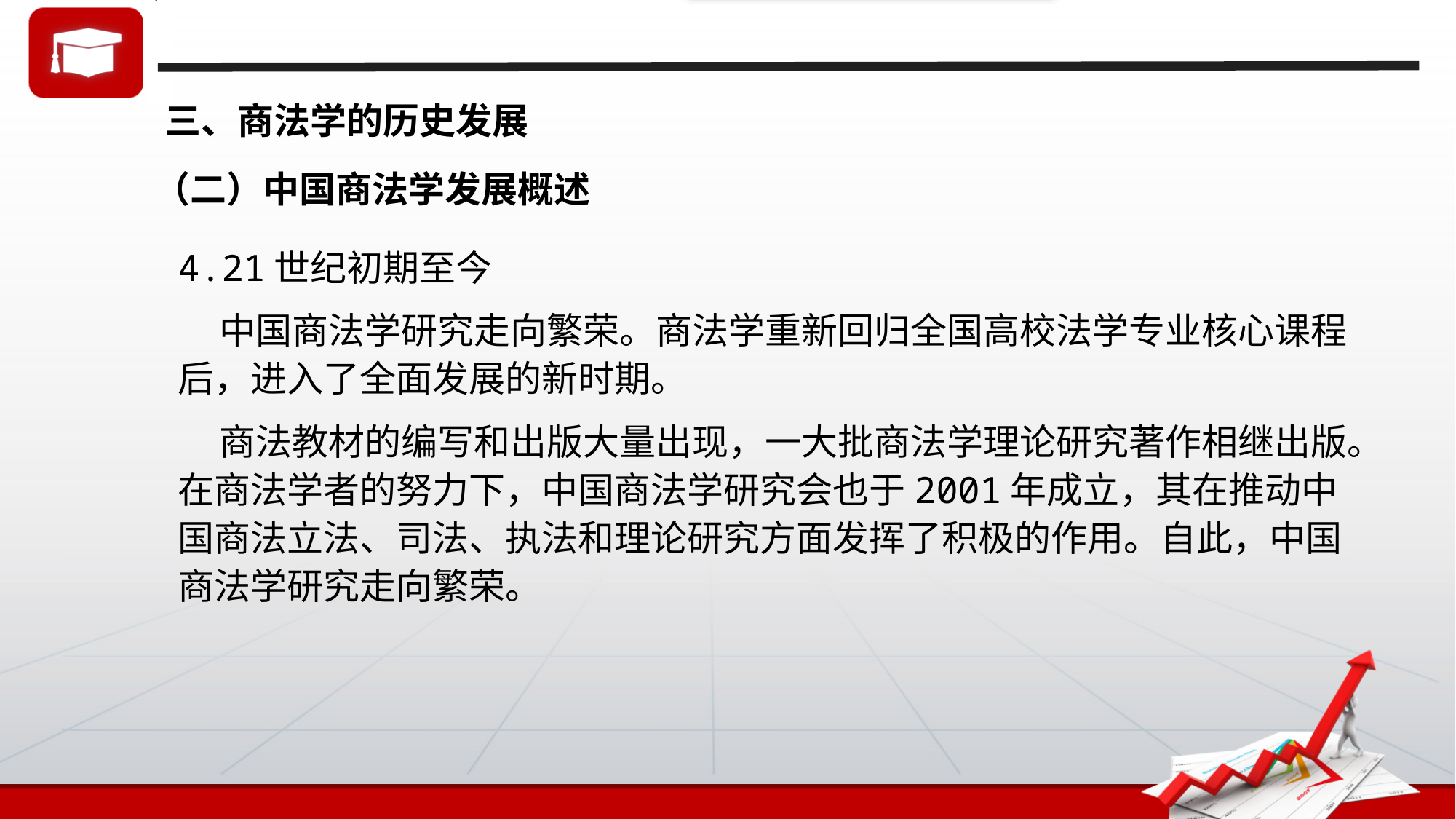

三、商法学的历史发展
 （二）中国商法学发展概述
4.21世纪初期至今
    中国商法学研究走向繁荣。商法学重新回归全国高校法学专业核心课程后，进入了全面发展的新时期。
    商法教材的编写和出版大量出现，一大批商法学理论研究著作相继出版。在商法学者的努力下，中国商法学研究会也于2001年成立，其在推动中国商法立法、司法、执法和理论研究方面发挥了积极的作用。自此，中国商法学研究走向繁荣。